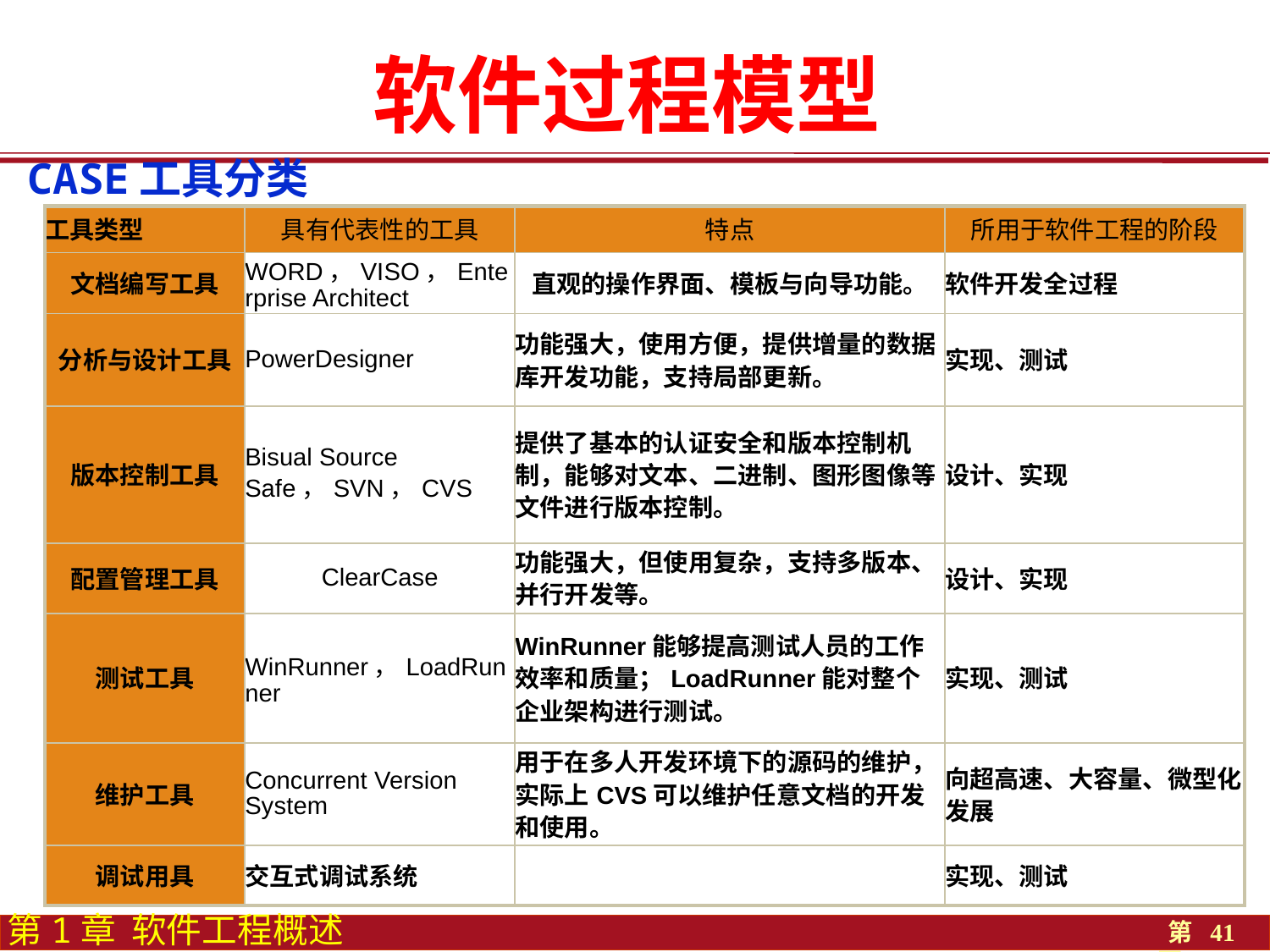

软件过程模型
CASE工具分类
| 工具类型 | 具有代表性的工具 | 特点 | 所用于软件工程的阶段 |
| --- | --- | --- | --- |
| 文档编写工具 | WORD，VISO，Enterprise Architect | 直观的操作界面、模板与向导功能。 | 软件开发全过程 |
| 分析与设计工具 | PowerDesigner | 功能强大，使用方便，提供增量的数据库开发功能，支持局部更新。 | 实现、测试 |
| 版本控制工具 | Bisual Source Safe，SVN，CVS | 提供了基本的认证安全和版本控制机制，能够对文本、二进制、图形图像等文件进行版本控制。 | 设计、实现 |
| 配置管理工具 | ClearCase | 功能强大，但使用复杂，支持多版本、并行开发等。 | 设计、实现 |
| 测试工具 | WinRunner，LoadRunner | WinRunner能够提高测试人员的工作效率和质量；LoadRunner能对整个企业架构进行测试。 | 实现、测试 |
| 维护工具 | Concurrent Version System | 用于在多人开发环境下的源码的维护，实际上CVS可以维护任意文档的开发和使用。 | 向超高速、大容量、微型化发展 |
| 调试用具 | 交互式调试系统 |  | 实现、测试 |